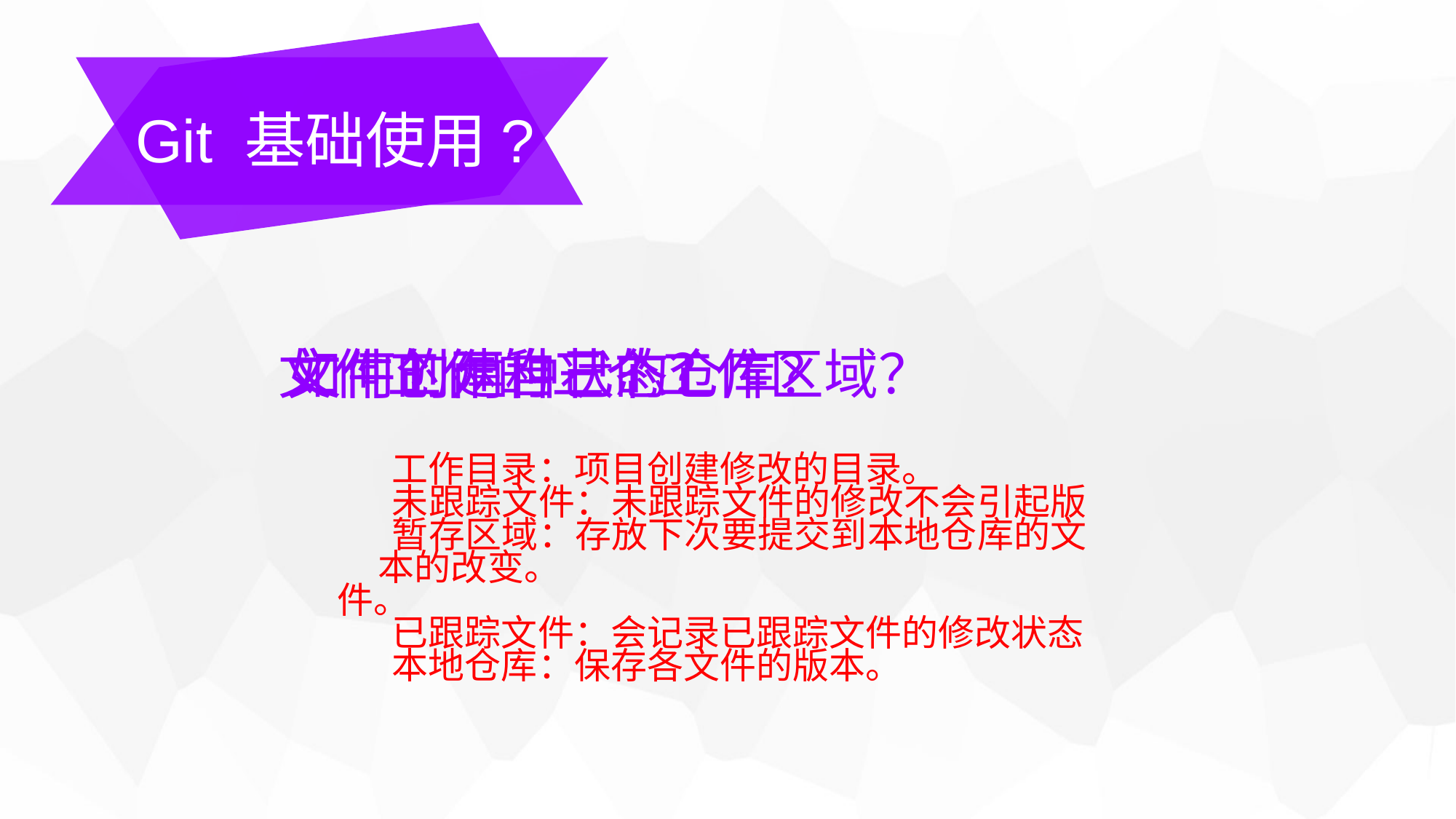

Git 基础使用?
文件工作的三个工作区域？
如何创建自己的仓库？
文件的两种状态？
工作目录：项目创建修改的目录。
暂存区域：存放下次要提交到本地仓库的文件。
本地仓库：保存各文件的版本。
未跟踪文件：未跟踪文件的修改不会引起版      本的改变。
已跟踪文件：会记录已跟踪文件的修改状态